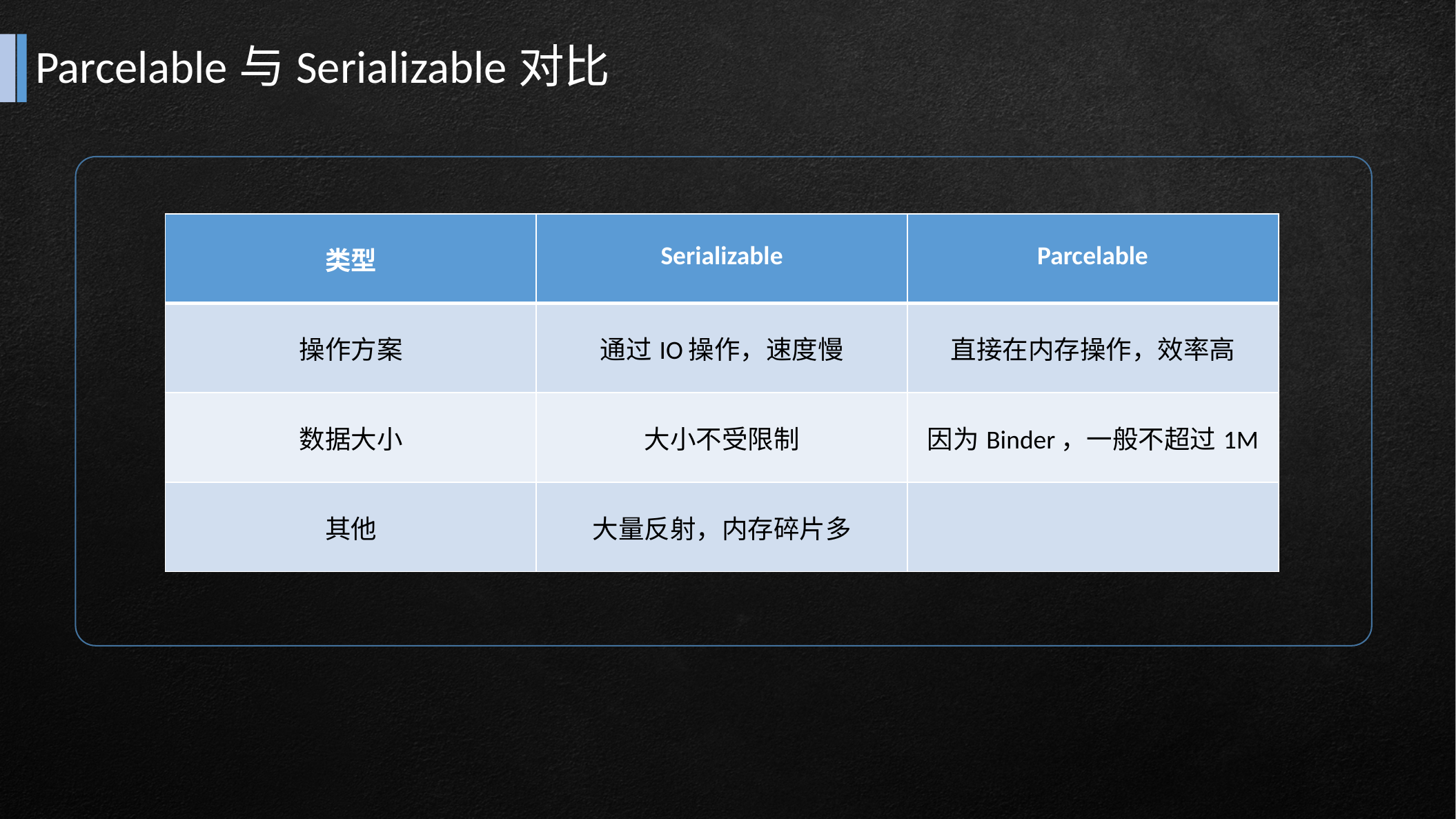

# Parcelable与Serializable对比

| 类型 | Serializable | Parcelable |
| --- | --- | --- |
| 操作方案 | 通过IO操作，速度慢 | 直接在内存操作，效率高 |
| 数据大小 | 大小不受限制 | 因为Binder，一般不超过1M |
| 其他 | 大量反射，内存碎片多 |  |